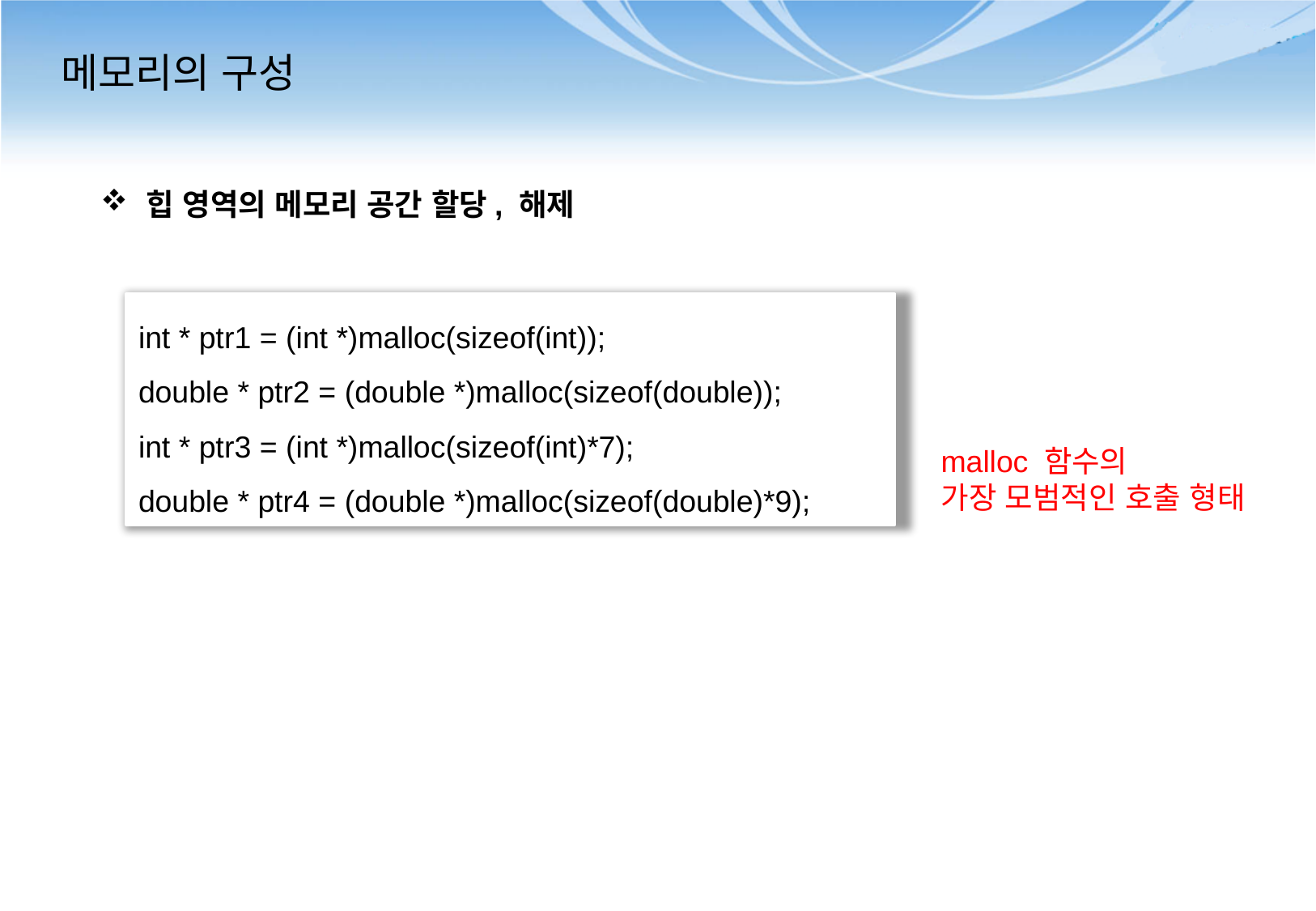

# 메모리의 구성
힙 영역의 메모리 공간 할당, 해제

int * ptr1 = (int *)malloc(sizeof(int));
double * ptr2 = (double *)malloc(sizeof(double));
int * ptr3 = (int *)malloc(sizeof(int)*7);
double * ptr4 = (double *)malloc(sizeof(double)*9);
malloc 함수의
가장 모범적인 호출 형태